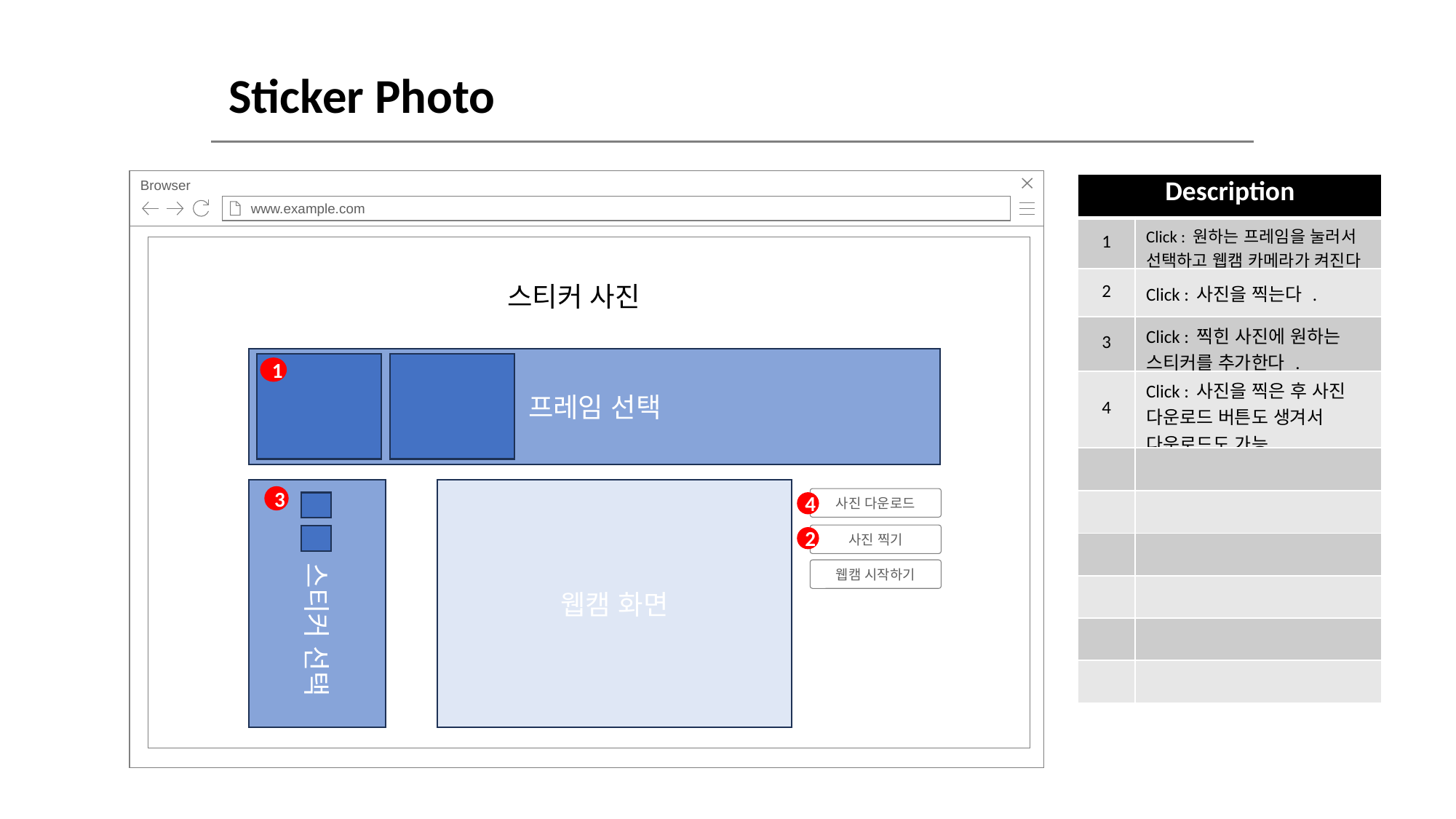

Sticker Photo
Browser

www.example.com

| Description |  |
| --- | --- |
| 1 | Click : 원하는 프레임을 눌러서 선택하고 웹캠 카메라가 켜진다 |
| 2 | Click : 사진을 찍는다 . |
| 3 | Click : 찍힌 사진에 원하는 스티커를 추가한다 . |
| 4 | Click : 사진을 찍은 후 사진 다운로드 버튼도 생겨서 다운로드도 가능 |
|  |  |
|  |  |
|  |  |
|  |  |
|  |  |
|  |  |

스티커 사진
프레임 선택

1
      스티커 선택
웹캠 화면
3
사진 다운로드
4

사진 찍기

2
웹캠 시작하기